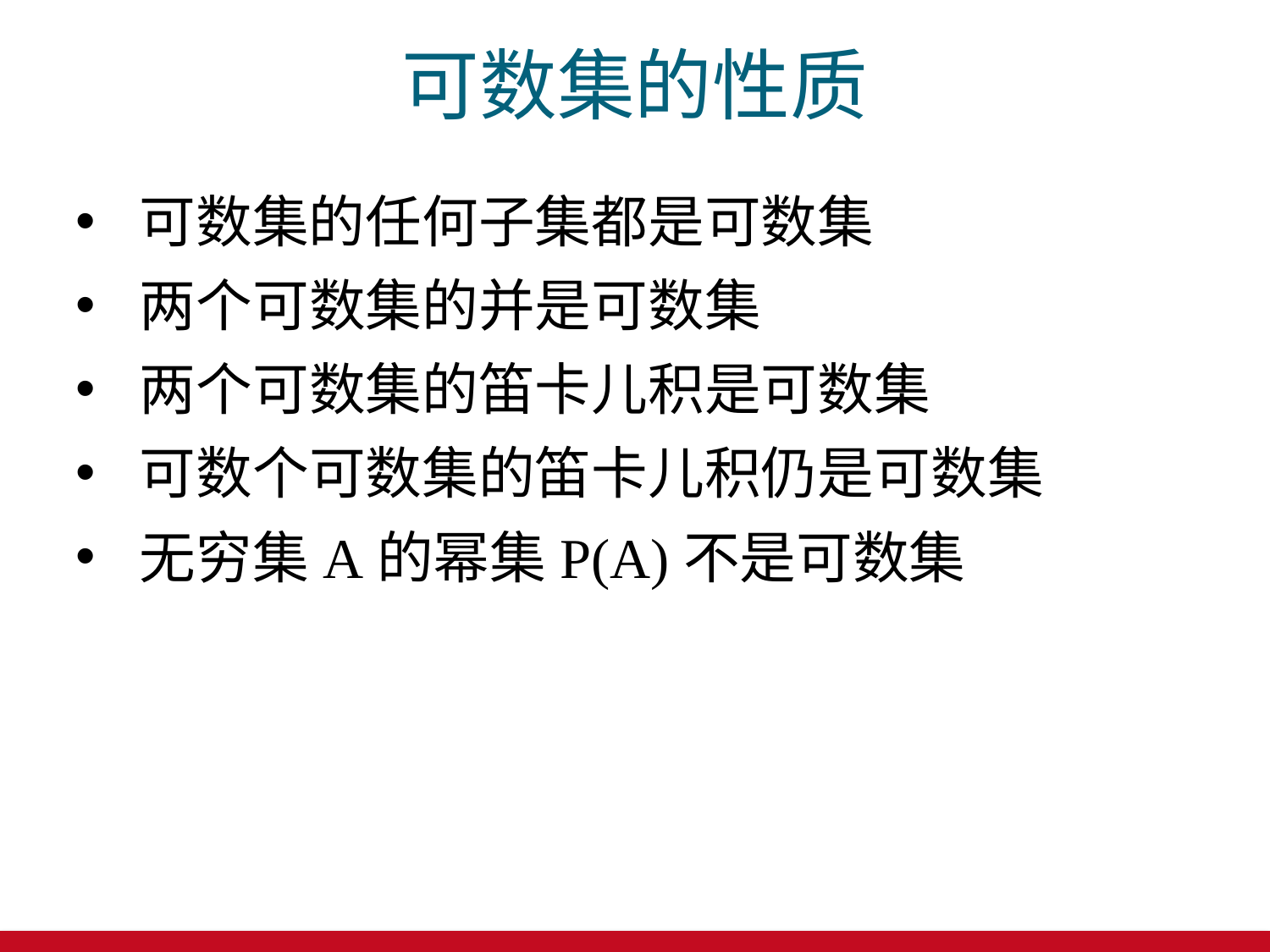

# 可数集的性质
可数集的任何子集都是可数集
两个可数集的并是可数集
两个可数集的笛卡儿积是可数集
可数个可数集的笛卡儿积仍是可数集
无穷集A的幂集P(A)不是可数集